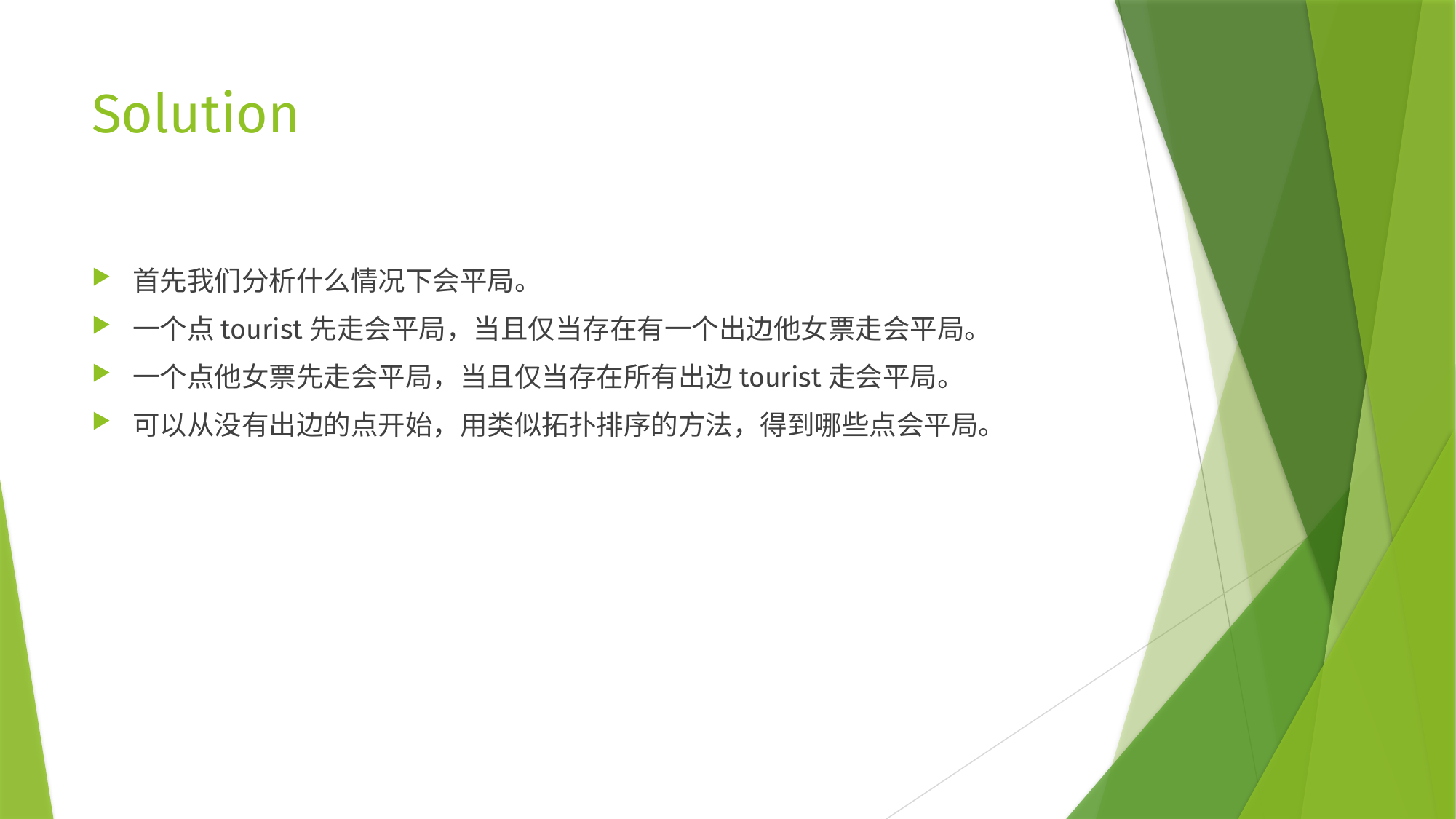

# Solution
首先我们分析什么情况下会平局。
一个点tourist先走会平局，当且仅当存在有一个出边他女票走会平局。
一个点他女票先走会平局，当且仅当存在所有出边tourist走会平局。
可以从没有出边的点开始，用类似拓扑排序的方法，得到哪些点会平局。